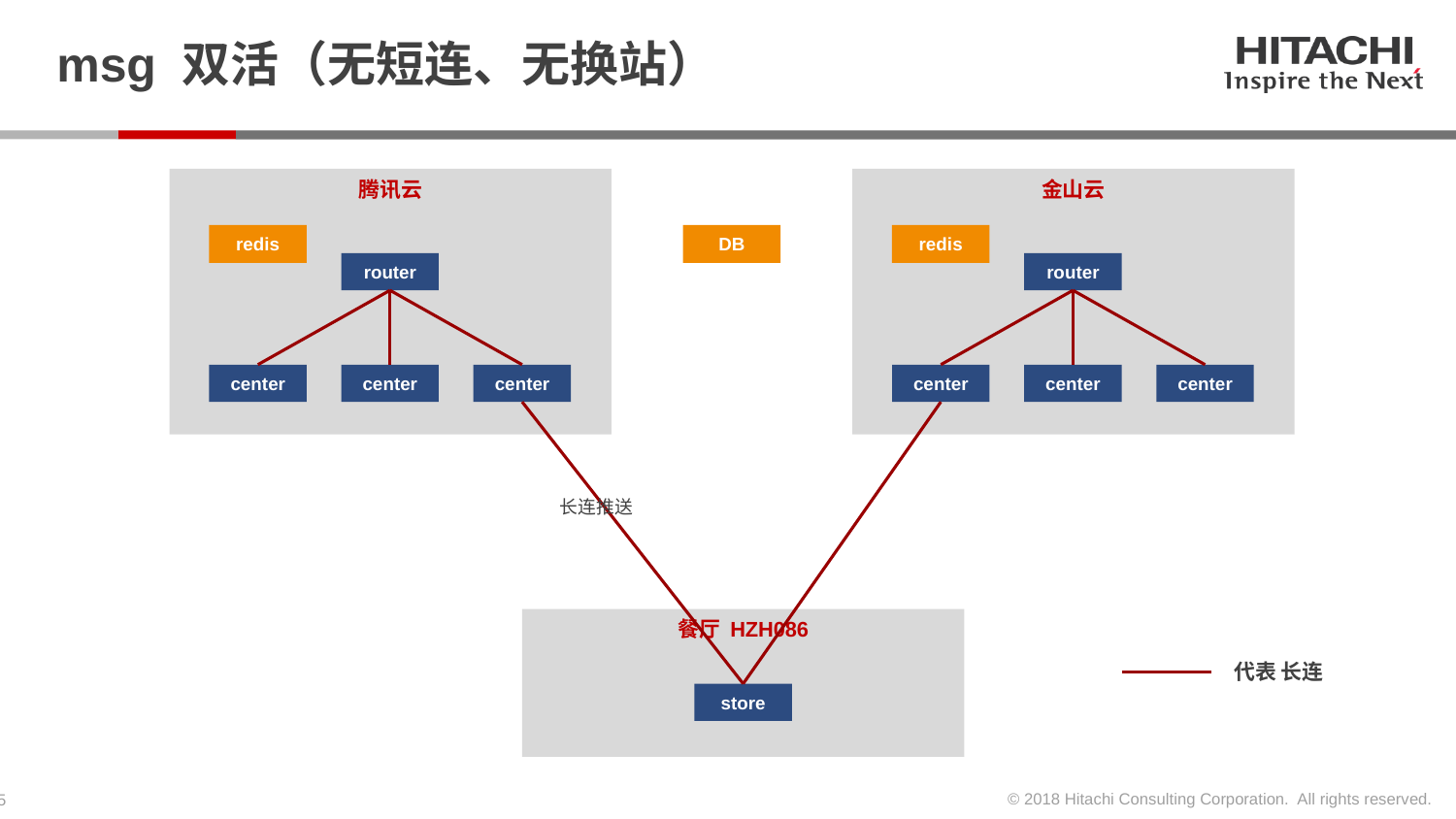

# msg 双活（无短连、无换站）
腾讯云
金山云
redis
DB
redis
router
router
center
center
center
center
center
center
长连推送
餐厅 HZH086
代表 长连
store